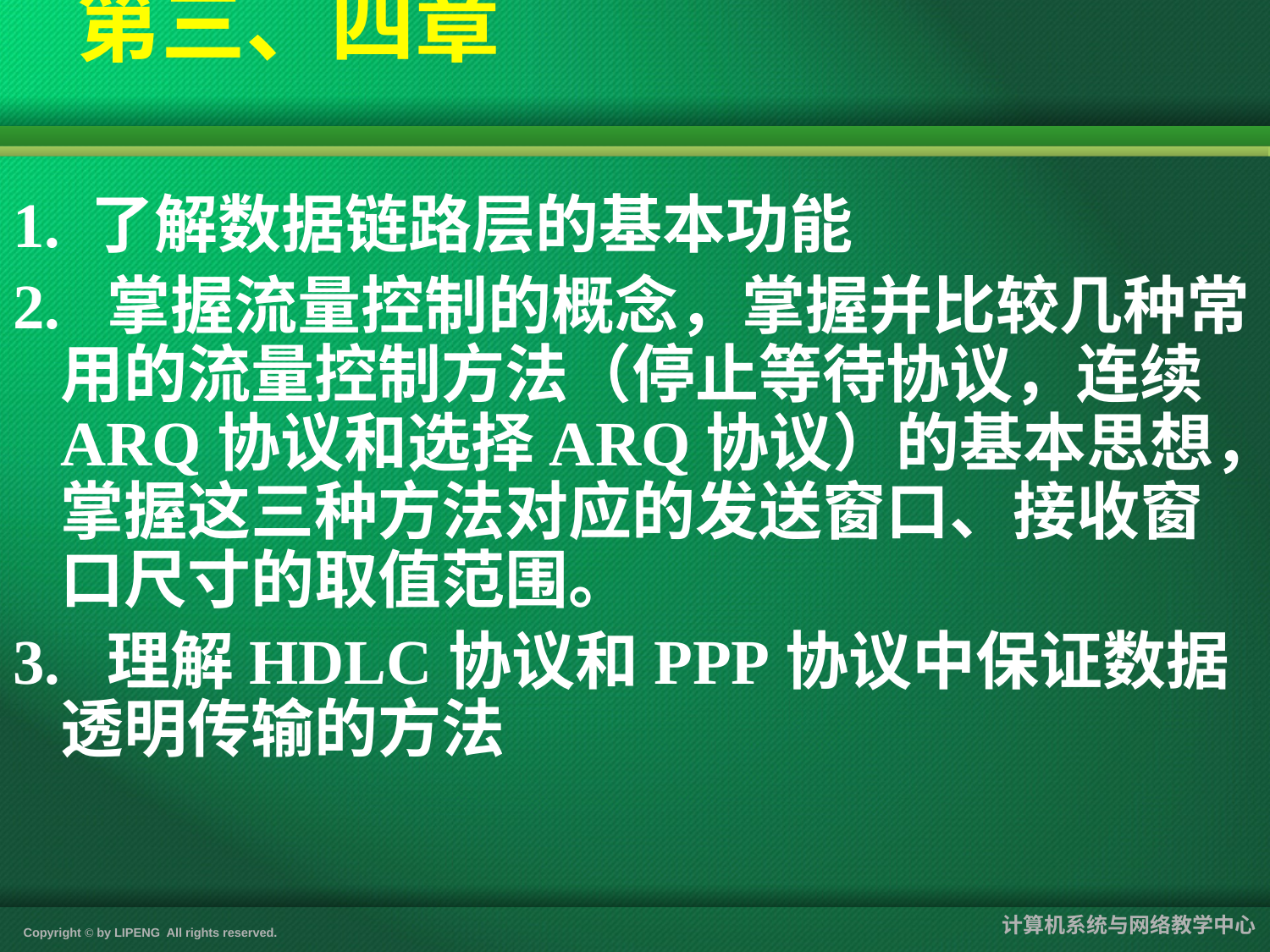

# 第三、四章
1. 了解数据链路层的基本功能
2.  掌握流量控制的概念，掌握并比较几种常用的流量控制方法（停止等待协议，连续ARQ协议和选择ARQ协议）的基本思想，掌握这三种方法对应的发送窗口、接收窗口尺寸的取值范围。
3.  理解HDLC协议和PPP协议中保证数据透明传输的方法